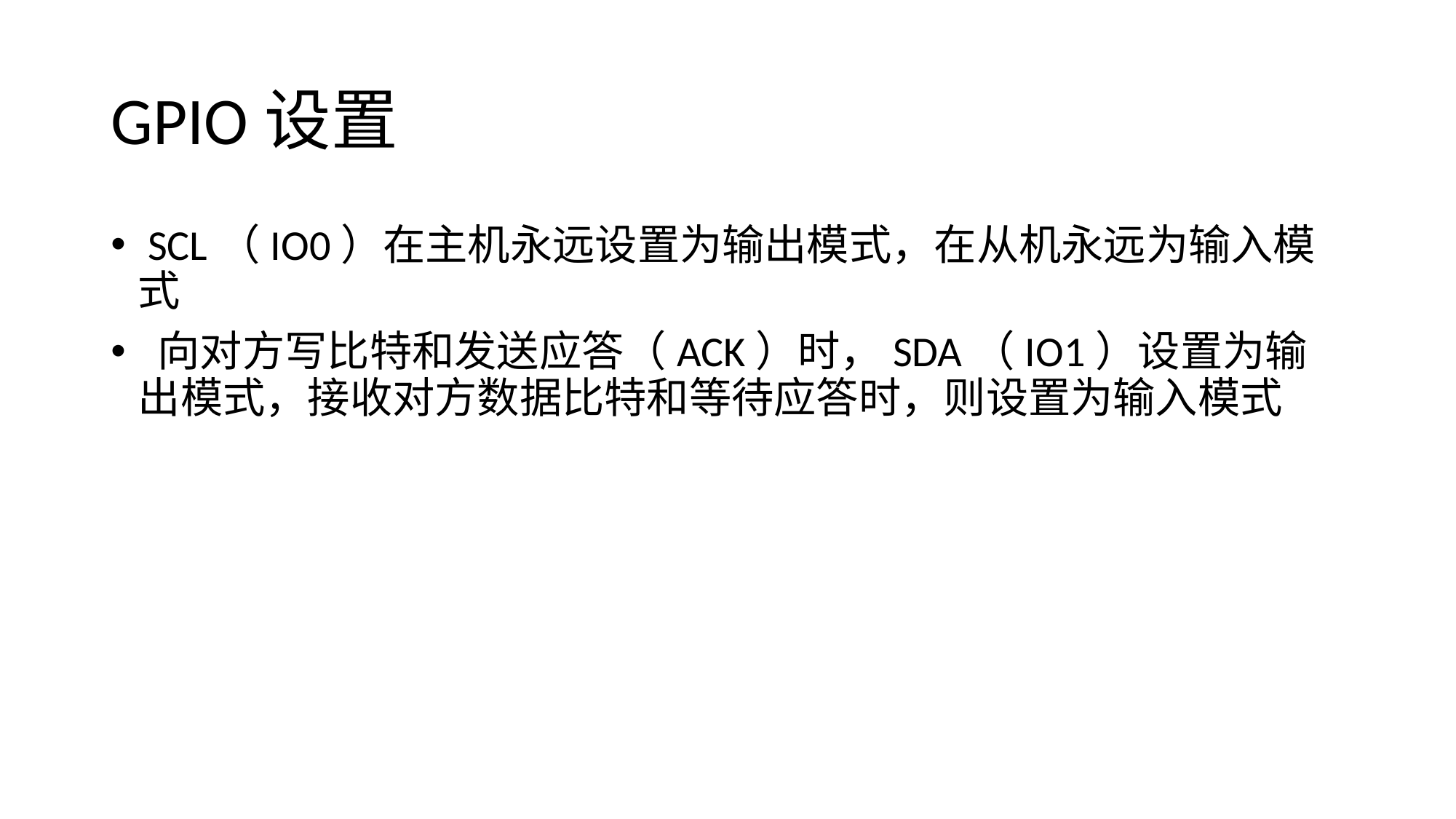

# GPIO设置
 SCL（IO0）在主机永远设置为输出模式，在从机永远为输入模式
 向对方写比特和发送应答（ACK）时，SDA（IO1）设置为输出模式，接收对方数据比特和等待应答时，则设置为输入模式